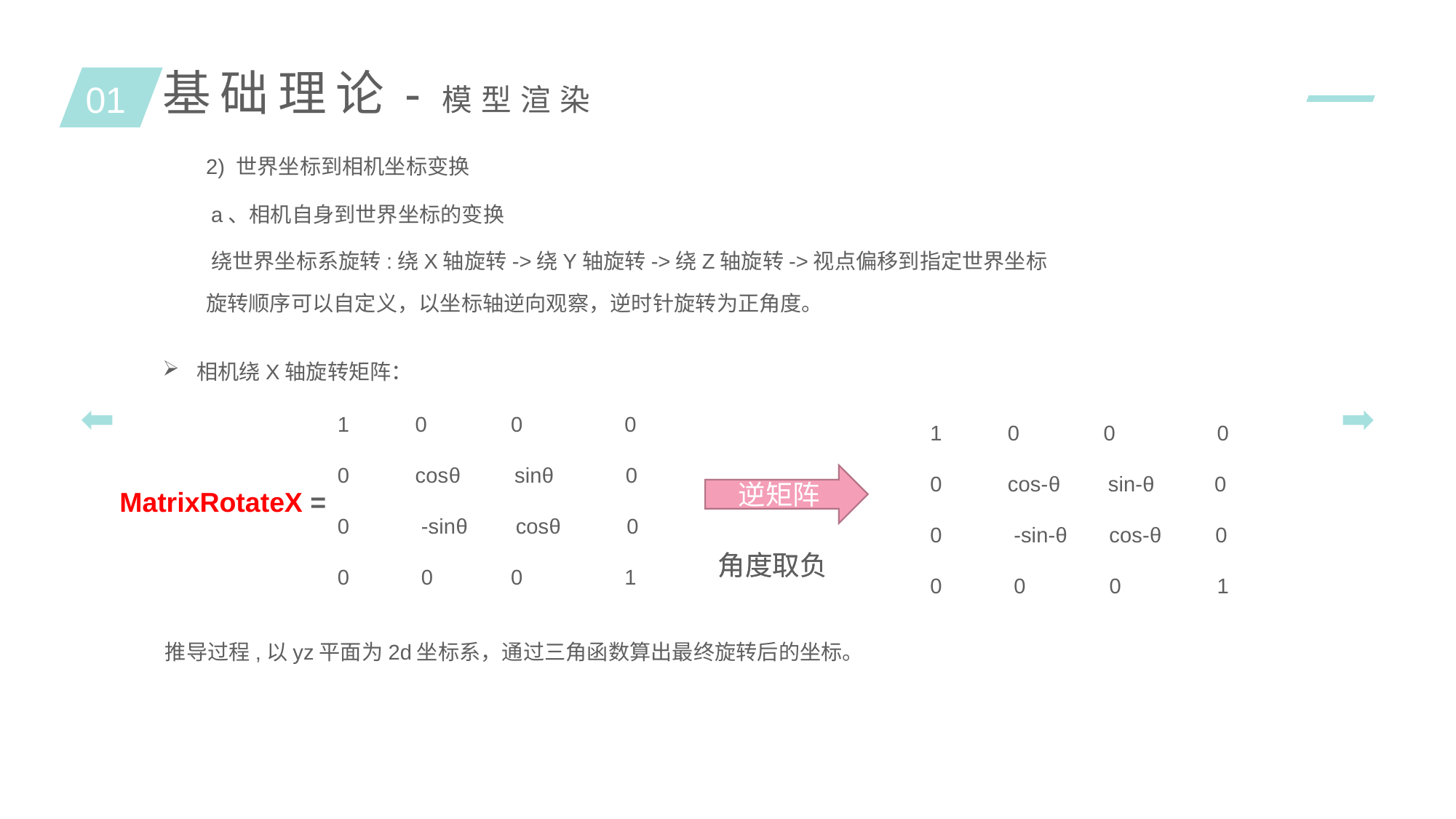

基础理论-模型渲染

01

2) 世界坐标到相机坐标变换
a、相机自身到世界坐标的变换
绕世界坐标系旋转:绕X轴旋转->绕Y轴旋转->绕Z轴旋转->视点偏移到指定世界坐标

旋转顺序可以自定义，以坐标轴逆向观察，逆时针旋转为正角度。
相机绕X轴旋转矩阵：
1           0              0                 0

0           cosθ         sinθ            0

0            -sinθ        cosθ           0

0            0             0                 1

1           0              0                 0

0           cos-θ        sin-θ          0

0            -sin-θ       cos-θ         0

0            0              0                1

逆矩阵
逆矩阵
MatrixRotateX =
角度取负
角度取负
推导过程,以yz平面为2d坐标系，通过三角函数算出最终旋转后的坐标。